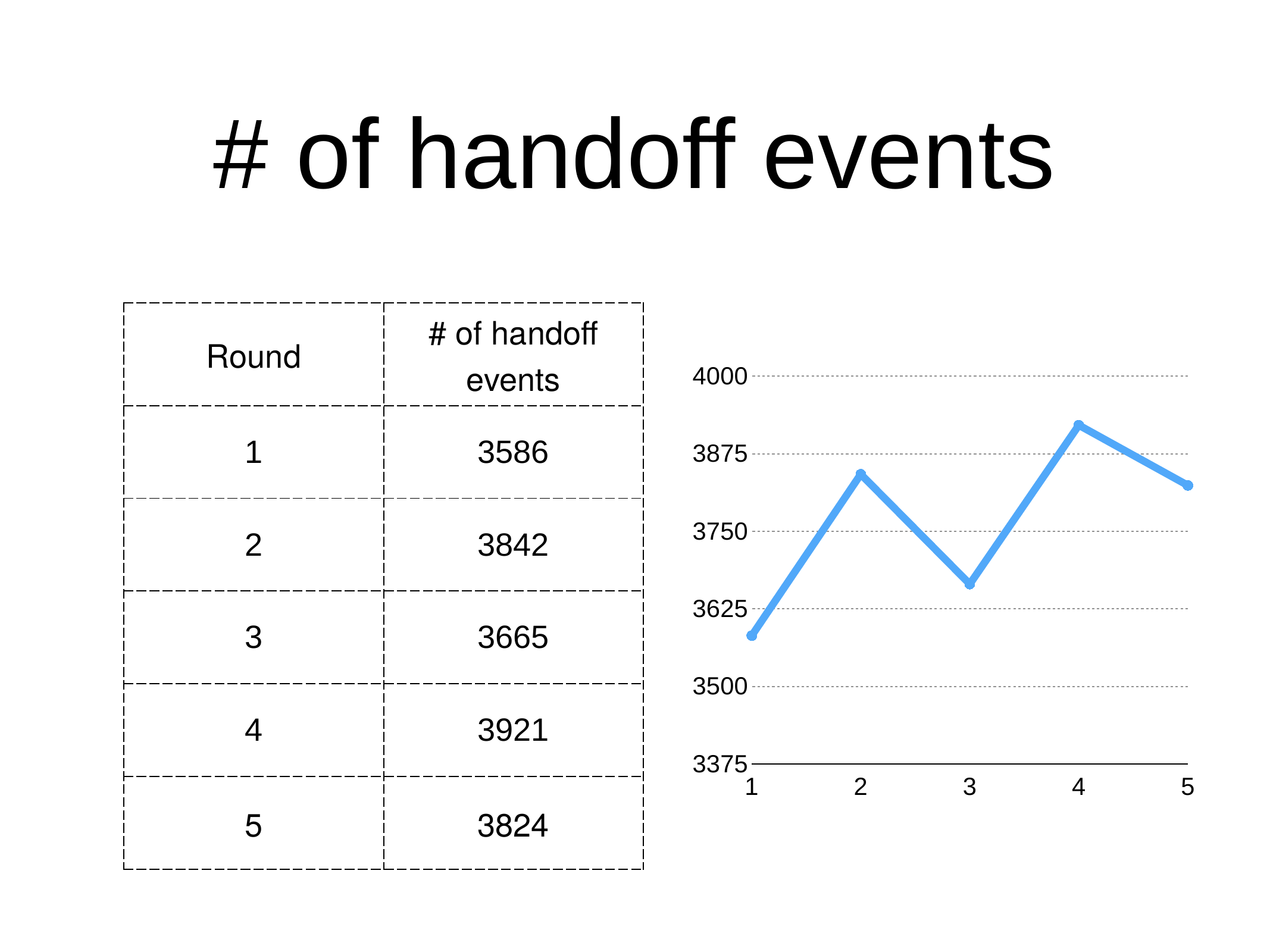

# # of handoff events
| Round | # of handoff events |
| --- | --- |
| 1 | 3586 |
| 2 | 3842 |
| 3 | 3665 |
| 4 | 3921 |
| 5 | 3824 |

### Chart

| Category | 地區 1 |
|---|---|
| 1 | 3582.0 |
| 2 | 3842.0 |
| 3 | 3665.0 |
| 4 | 3921.0 |
| 5 | 3824.0 |